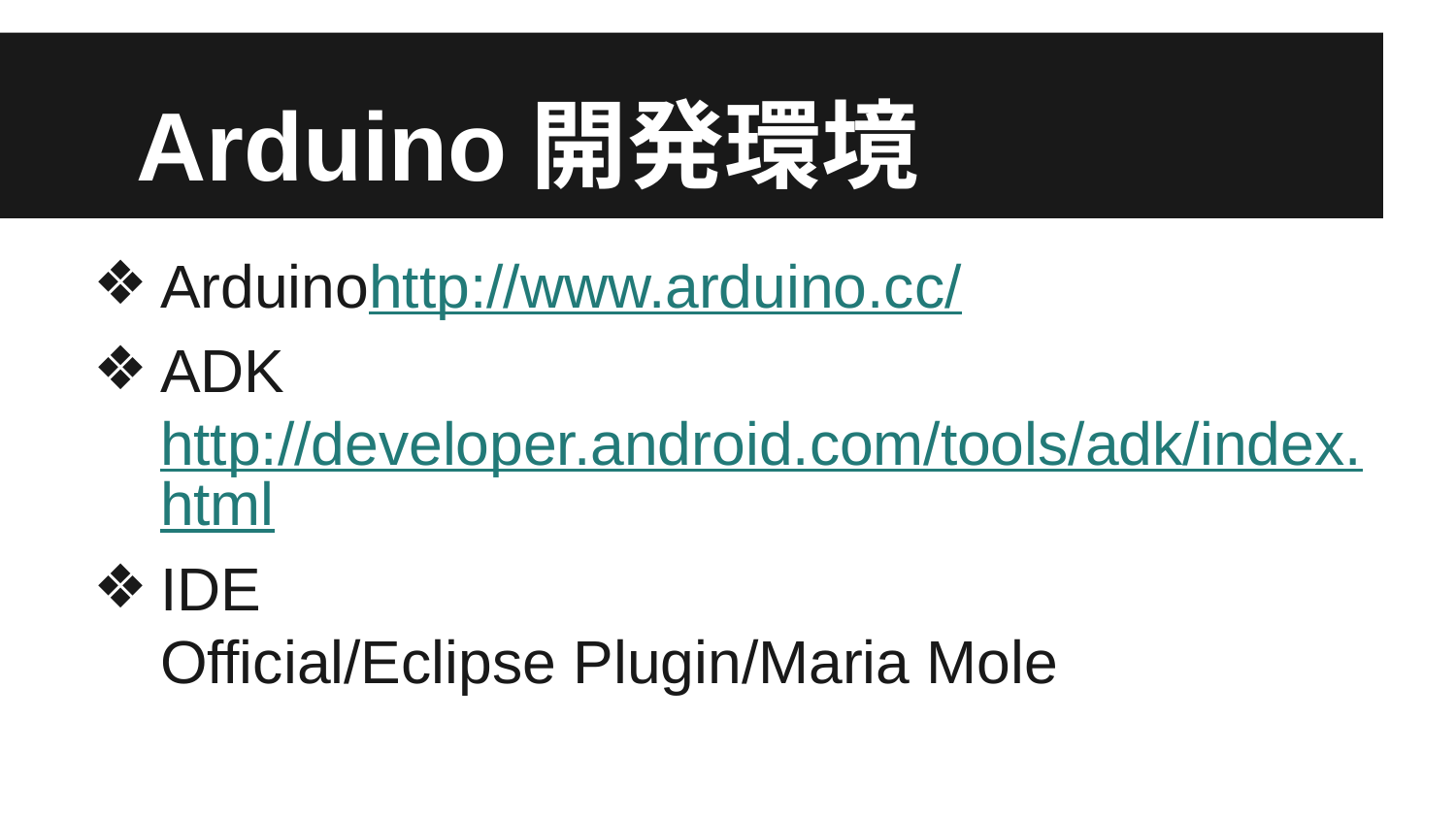

# Arduino開発環境
Arduinohttp://www.arduino.cc/
ADKhttp://developer.android.com/tools/adk/index.html
IDE
Official/Eclipse Plugin/Maria Mole